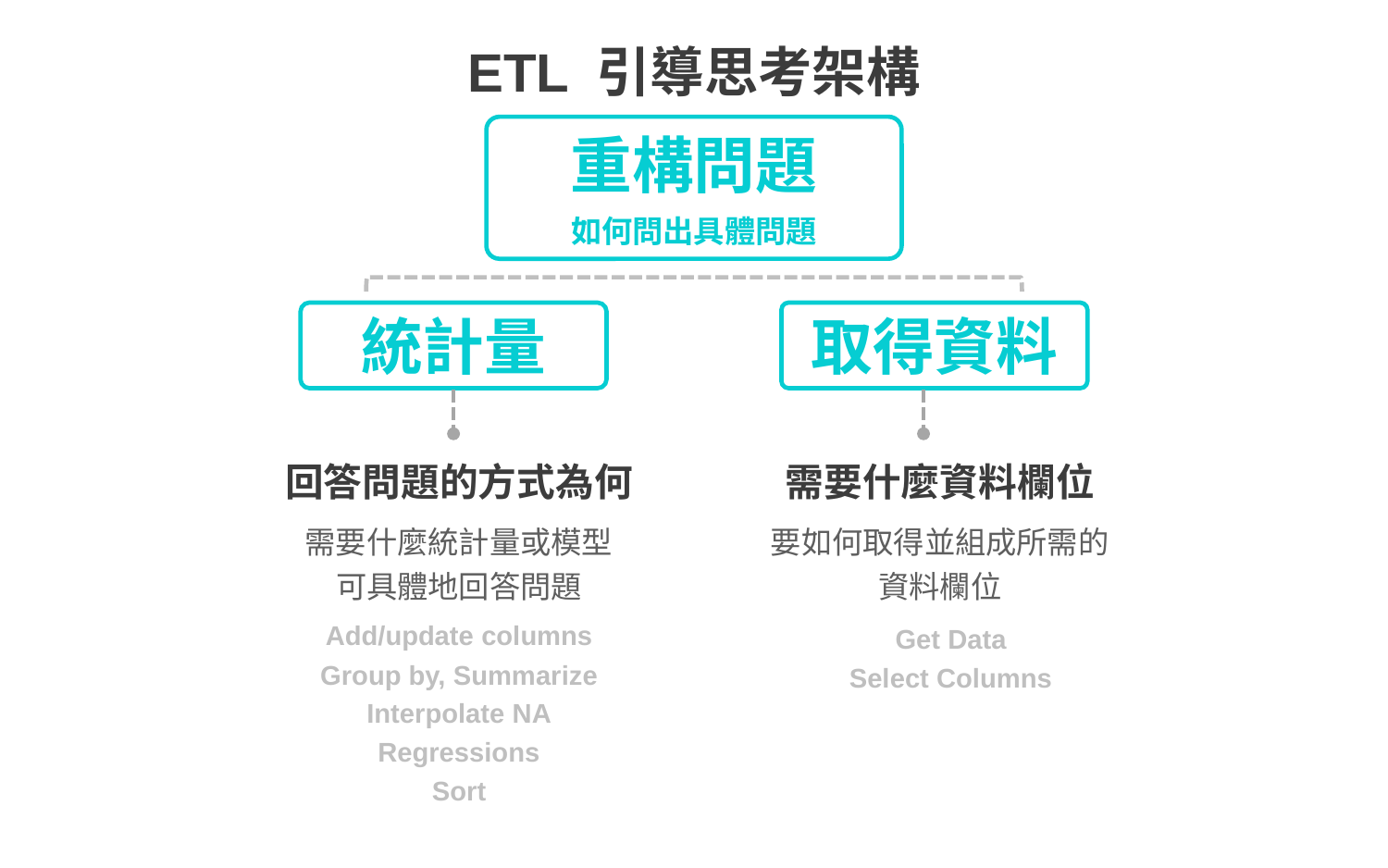

ETL 引導思考架構
重構問題
如何問出具體問題
統計量
取得資料
回答問題的方式為何
需要什麼統計量或模型
可具體地回答問題
需要什麼資料欄位
要如何取得並組成所需的
資料欄位
Add/update columns
Group by, Summarize
Interpolate NA
Regressions
Sort
Get Data
Select Columns